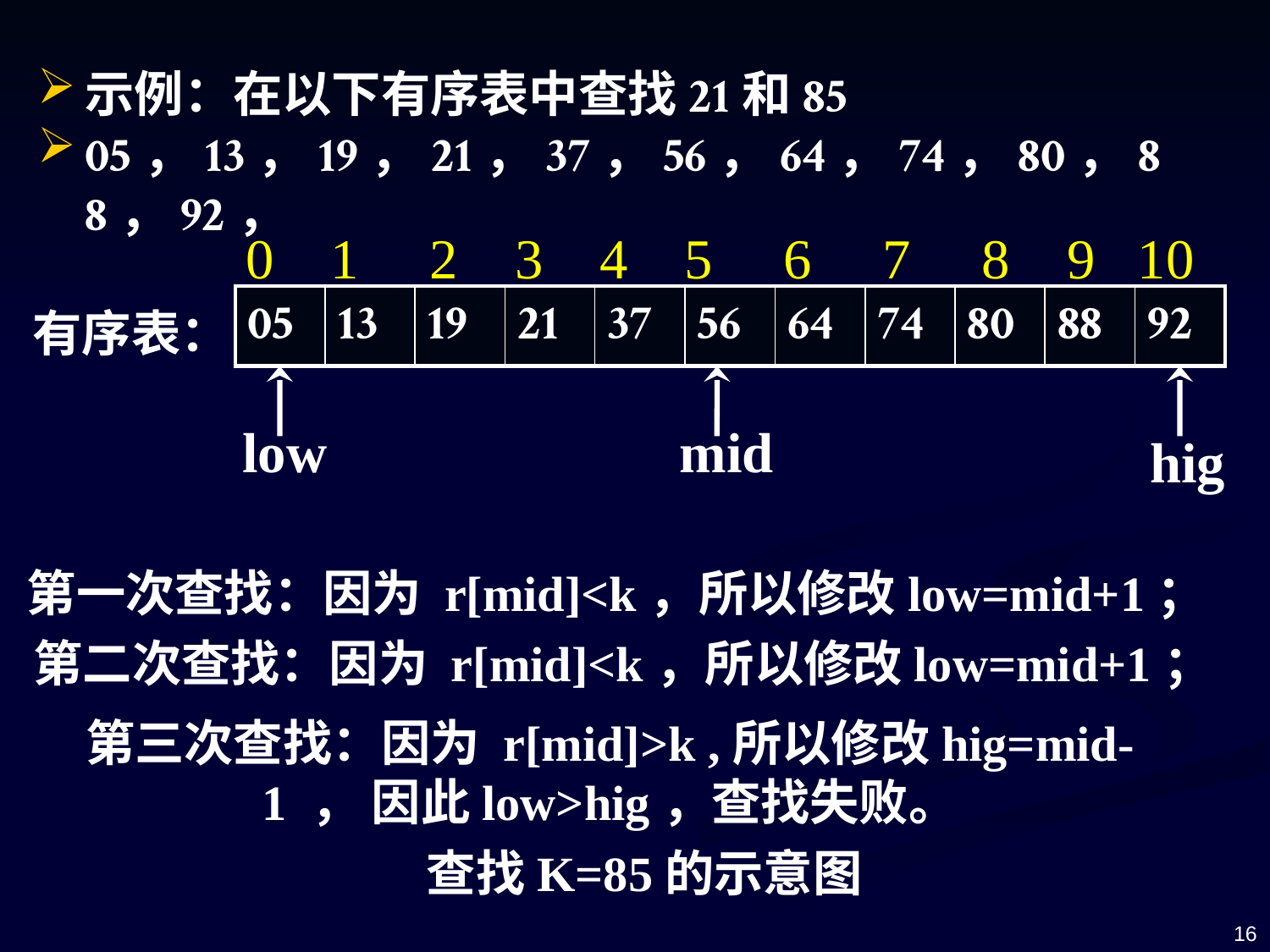

示例：在以下有序表中查找21和85
05，13，19，21，37，56，64，74，80，88，92，
  0    1     2    3    4    5     6     7     8    9   10

| 05 | 13 | 19 | 21 | 37 | 56 | 64 | 74 | 80 | 88 | 92 |
| --- | --- | --- | --- | --- | --- | --- | --- | --- | --- | --- |
有序表：

low

mid

hig

第一次查找：因为 r[mid]<k，所以修改low=mid+1；
第二次查找：因为 r[mid]<k，所以修改low=mid+1；
第三次查找：因为 r[mid]>k ,所以修改hig=mid-1 ， 因此low>hig，查找失败。

查找K=85的示意图
16